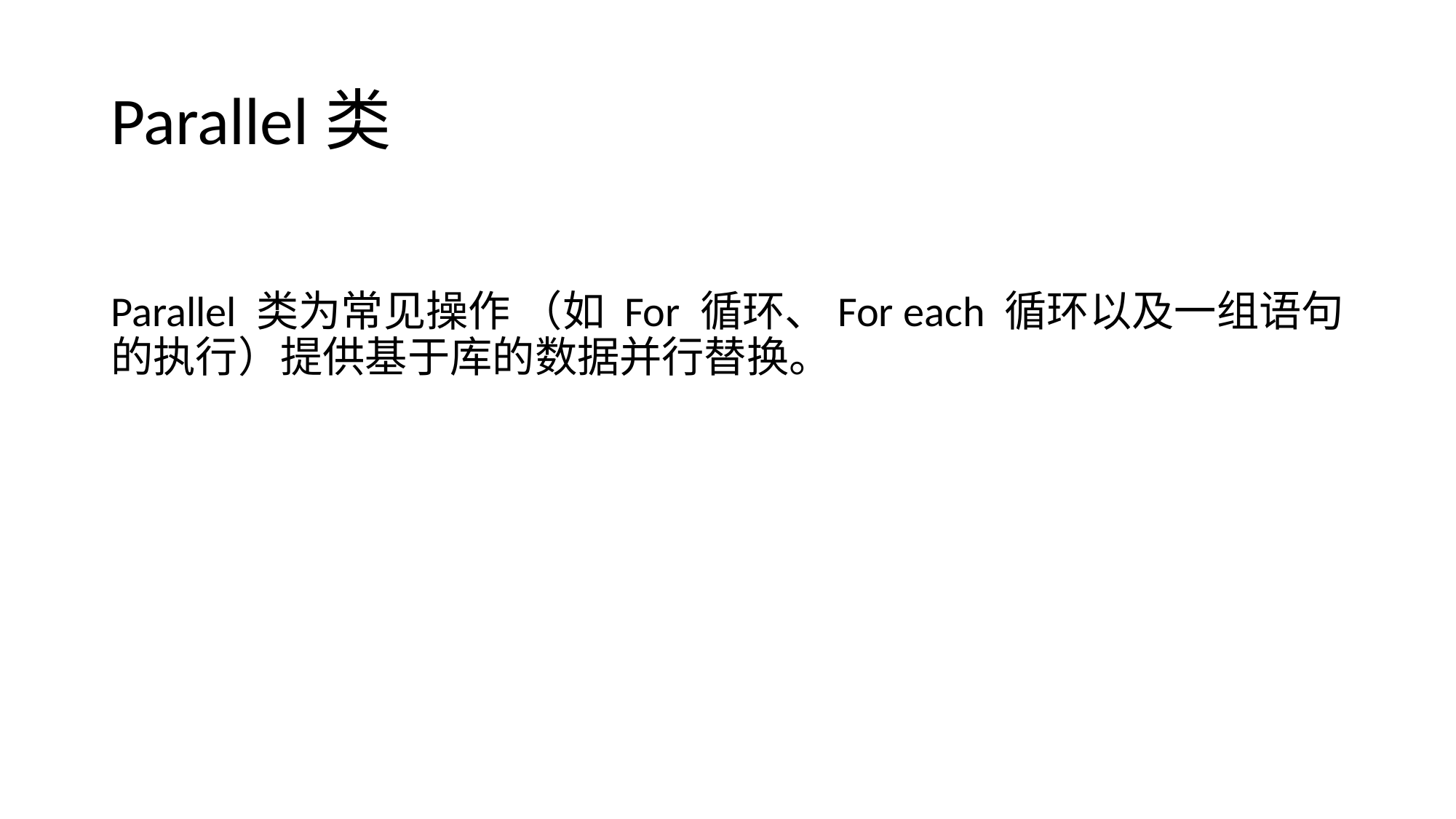

# Parallel类

Parallel 类为常见操作 （如 For 循环、For each 循环以及一组语句的执行）提供基于库的数据并行替换。